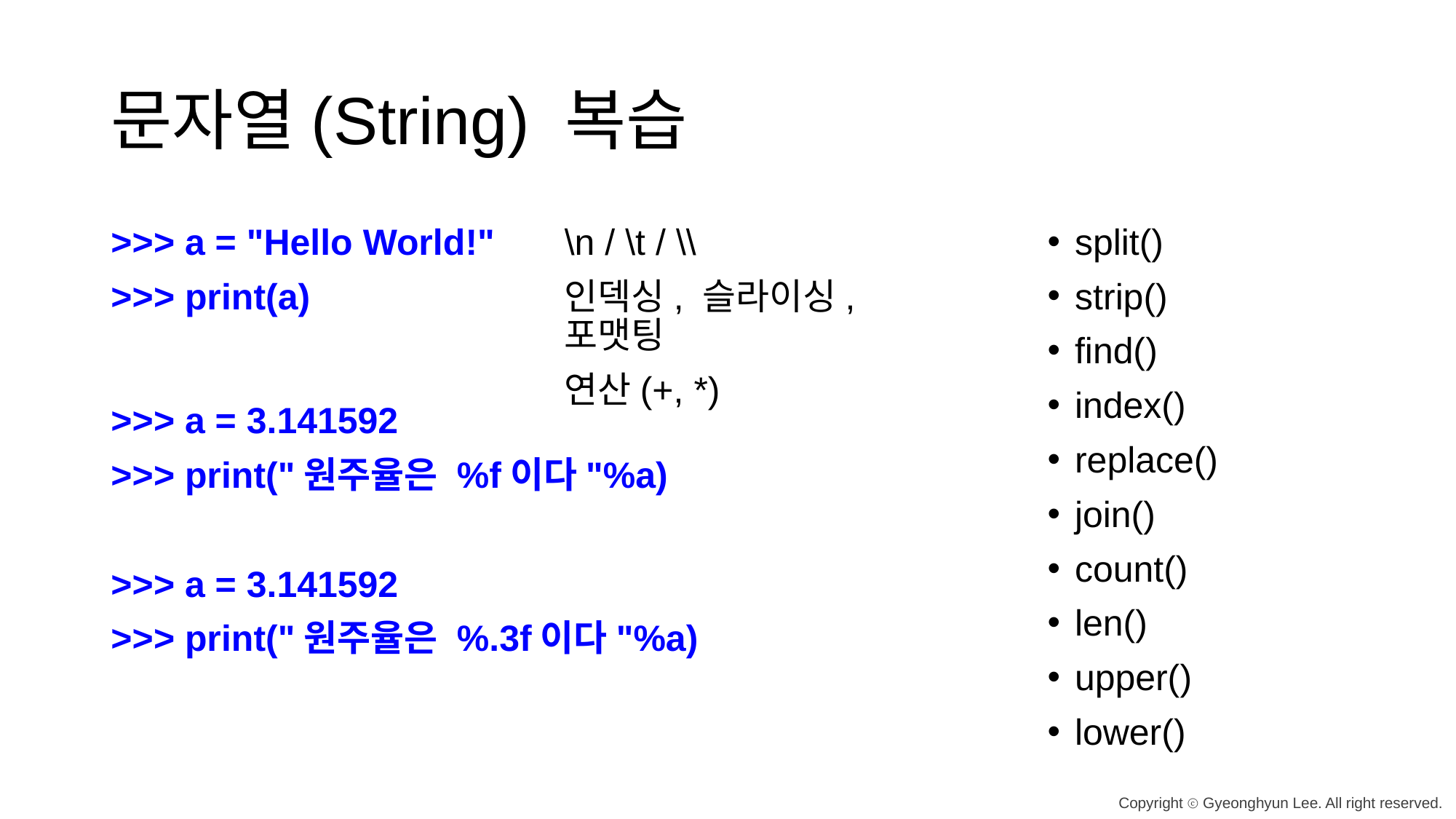

# 문자열(String) 복습
>>> a = "Hello World!"
>>> print(a)

\n / \t / \\
인덱싱, 슬라이싱, 포맷팅
연산(+, *)

split()
strip()
find()
index()
replace()
join()
count()
len()
upper()
lower()
>>> a = 3.141592
>>> print("원주율은 %f이다"%a)

>>> a = 3.141592
>>> print("원주율은 %.3f이다"%a)